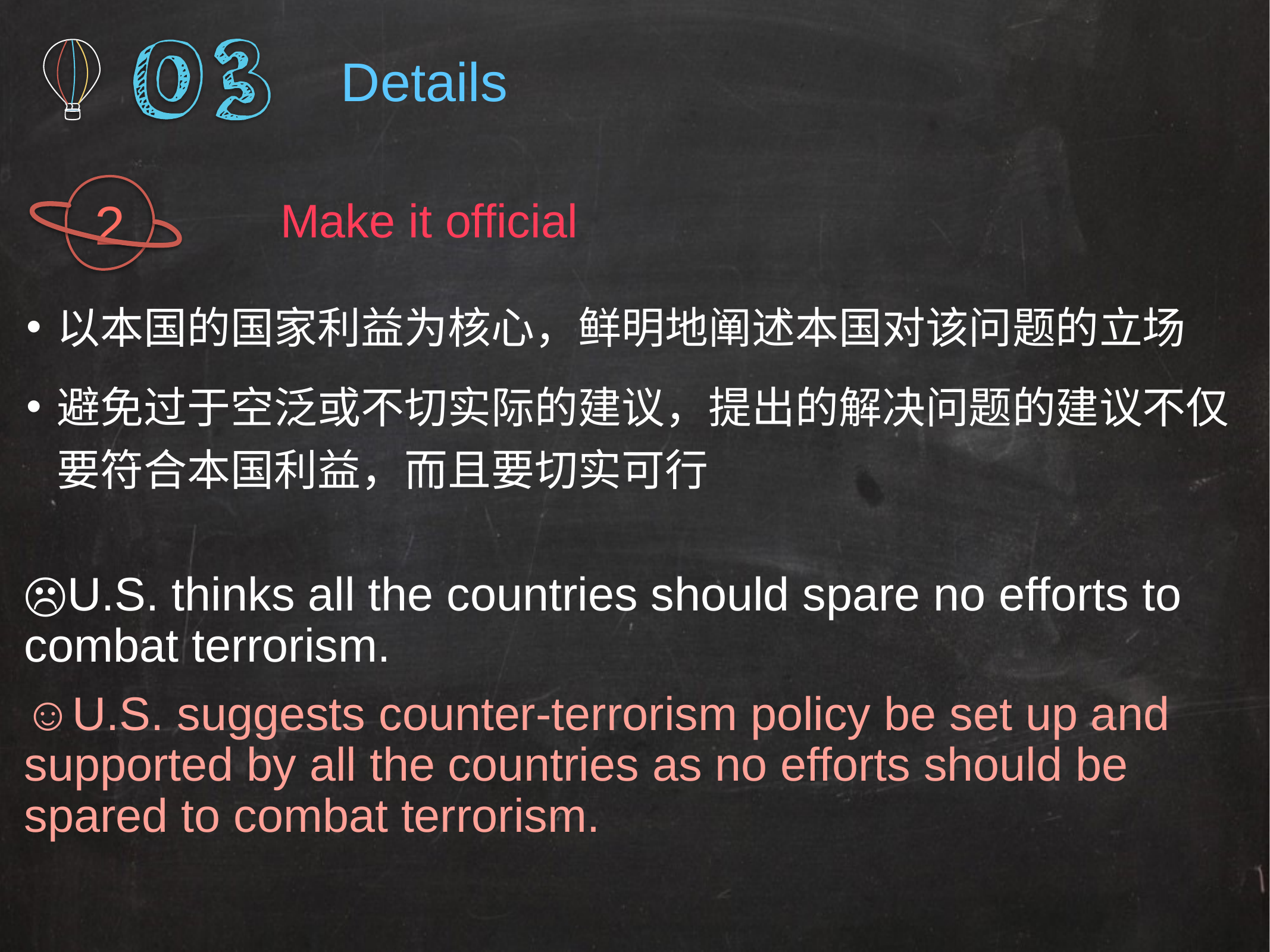

Details

2

Make it official
以本国的国家利益为核心，鲜明地阐述本国对该问题的立场
避免过于空泛或不切实际的建议，提出的解决问题的建议不仅要符合本国利益，而且要切实可行
☹U.S. thinks all the countries should spare no efforts to combat terrorism.
☺U.S. suggests counter-terrorism policy be set up and supported by all the countries as no efforts should be spared to combat terrorism.